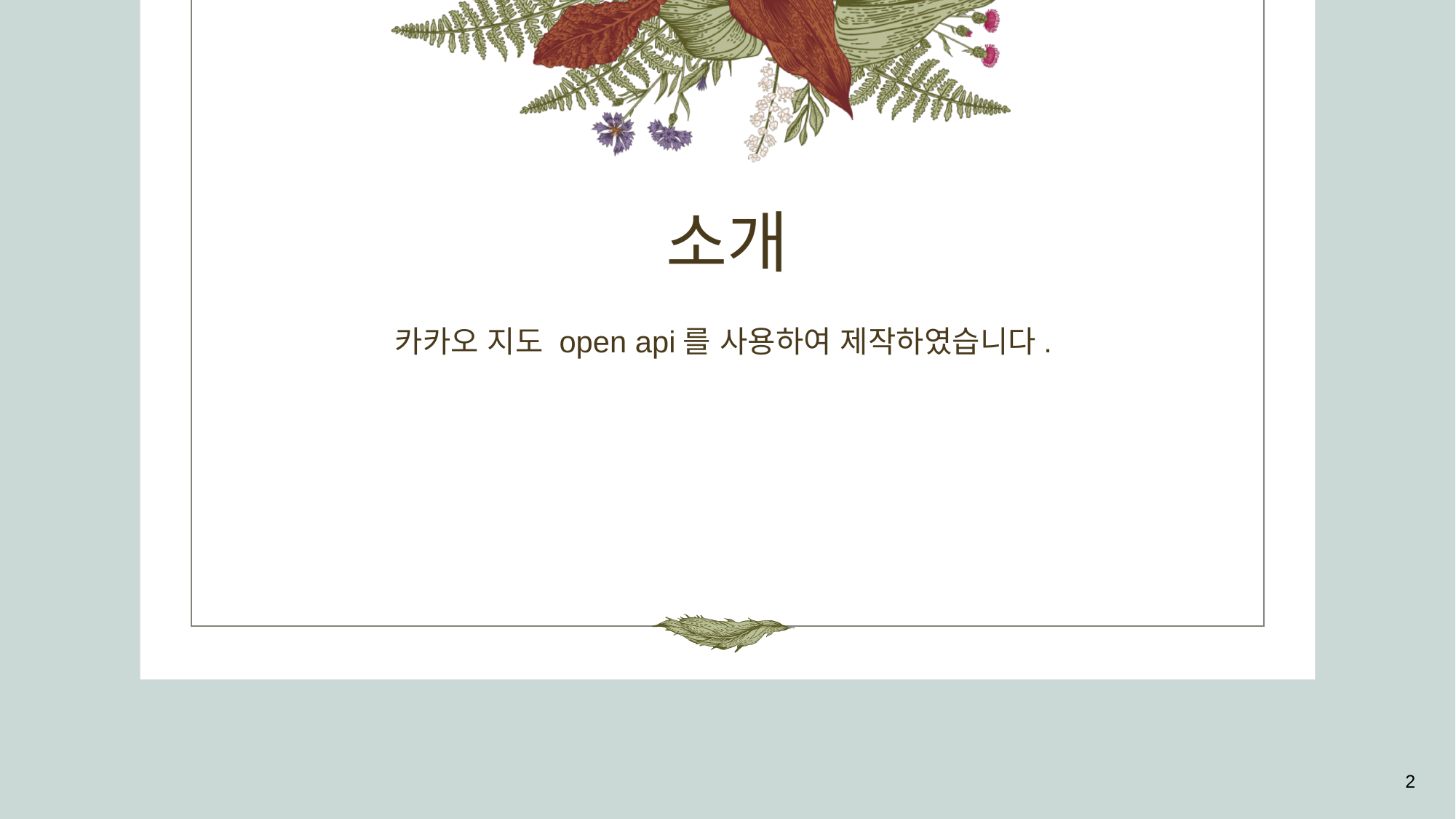

# 소개
카카오 지도 open api를 사용하여 제작하였습니다.
2